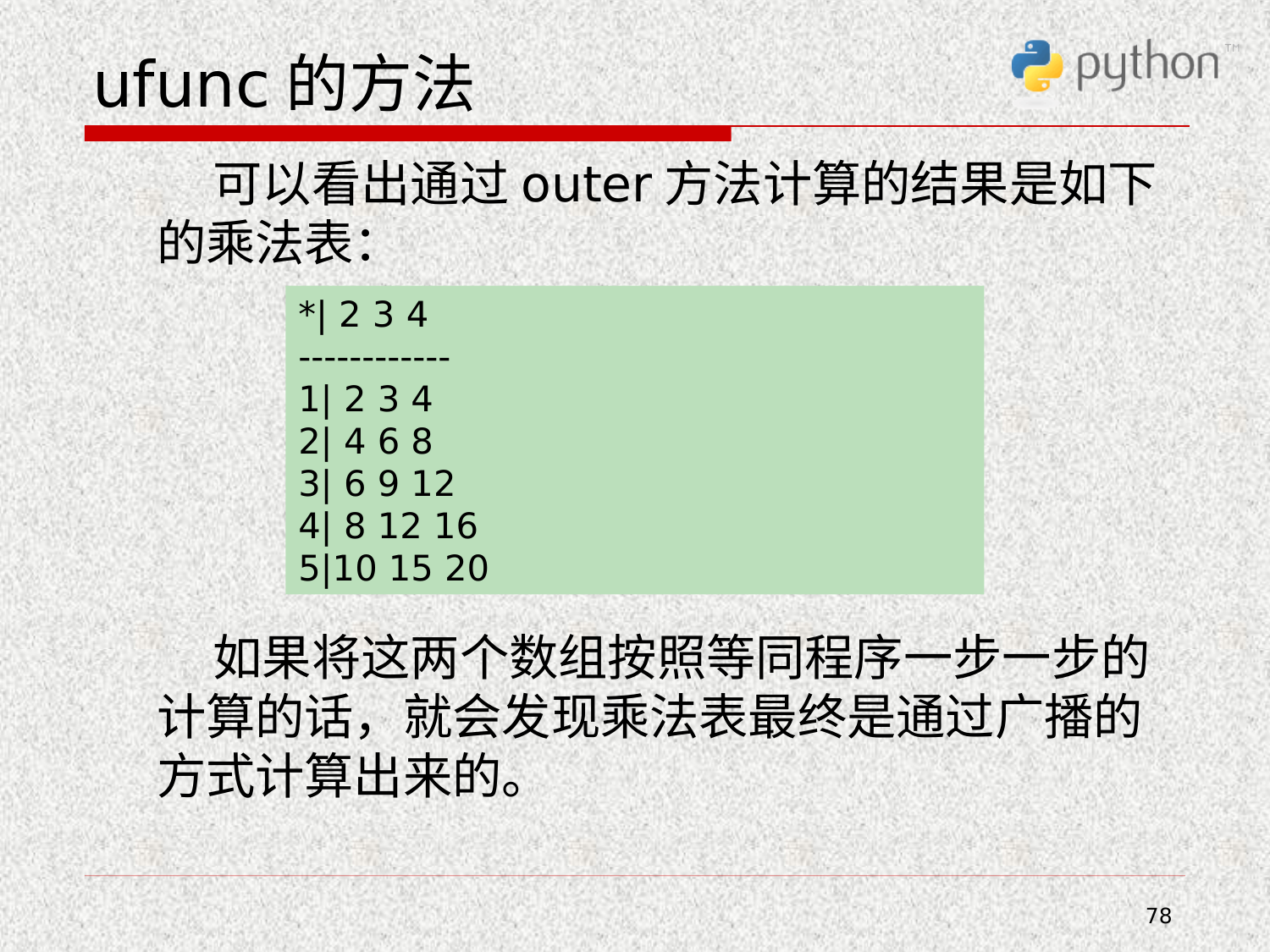

# ufunc的方法
          可以看出通过outer方法计算的结果是如下的乘法表：

          如果将这两个数组按照等同程序一步一步的计算的话，就会发现乘法表最终是通过广播的方式计算出来的。
*| 2 3 4
------------
1| 2 3 4
2| 4 6 8
3| 6 9 12
4| 8 12 16
5|10 15 20
78